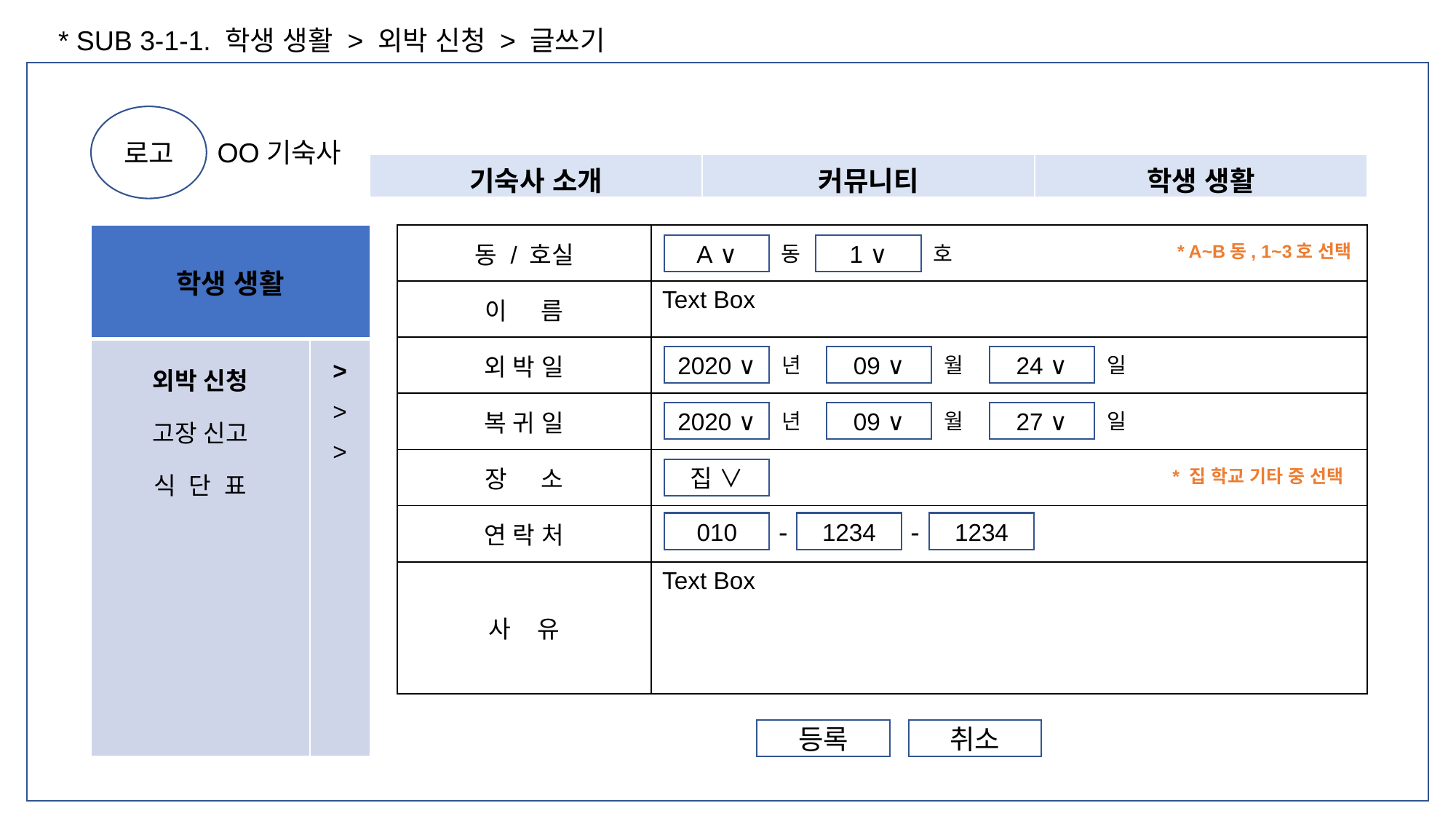

* SUB 3-1-1. 학생 생활 > 외박 신청 > 글쓰기

로고
OO기숙사
| 기숙사 소개 | 커뮤니티 | 학생 생활 |
| --- | --- | --- |
| 동 / 호실 |  |
| --- | --- |
| 이 름 | Text Box |
| 외 박 일 |  |
| 복 귀 일 |  |
| 장 소 |  |
| 연 락 처 |  |
| 사 유 | Text Box |
| 학생 생활 |  |
| --- | --- |
| 외박 신청 고장 신고 식 단 표 | > > > |
A ∨
1 ∨
* A~B동, 1~3호 선택
동
호
2020 ∨
09 ∨
24 ∨
년
월
일
2020 ∨
09 ∨
27 ∨
년
월
일
집 ∨
* 집 학교 기타 중 선택
-
-
010
1234
1234
등록
취소